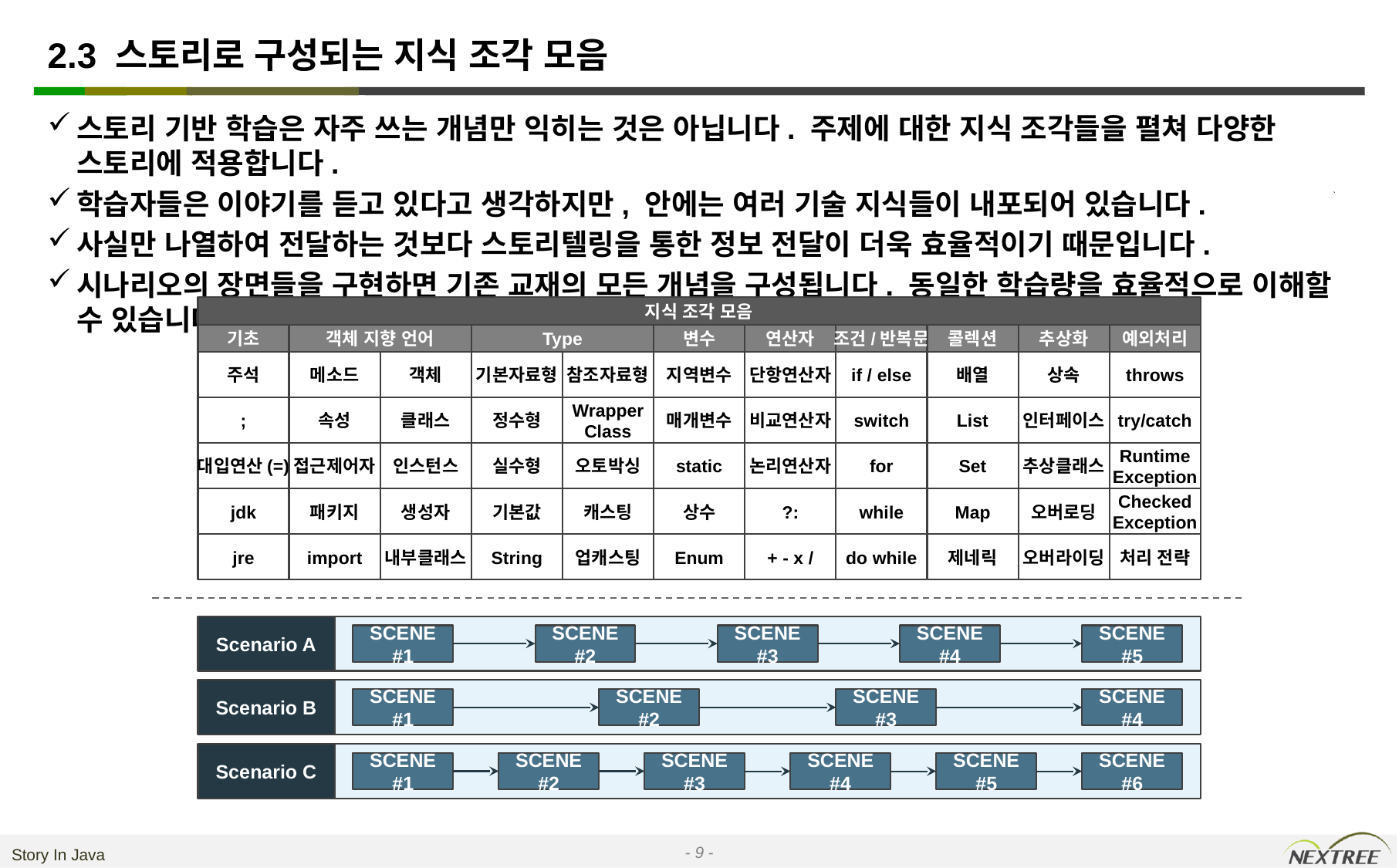

# 2.3 스토리로 구성되는 지식 조각 모음
스토리 기반 학습은 자주 쓰는 개념만 익히는 것은 아닙니다. 주제에 대한 지식 조각들을 펼쳐 다양한 스토리에 적용합니다.
학습자들은 이야기를 듣고 있다고 생각하지만, 안에는 여러 기술 지식들이 내포되어 있습니다.
사실만 나열하여 전달하는 것보다 스토리텔링을 통한 정보 전달이 더욱 효율적이기 때문입니다.
시나리오의 장면들을 구현하면 기존 교재의 모든 개념을 구성됩니다. 동일한 학습량을 효율적으로 이해할 수 있습니다.
지식 조각 모음
기초
Type
변수
연산자
조건/반복문
콜렉션
추상화
예외처리
객체 지향 언어
주석
메소드
객체
기본자료형
참조자료형
지역변수
상속
단항연산자
if / else
배열
throws
클래스
Wrapper
Class
switch
정수형
인터페이스
;
속성
매개변수
비교연산자
List
try/catch
접근제어자
인스턴스
static
for
Set
실수형
대입연산(=)
오토박싱
논리연산자
추상클래스
Runtime
Exception
jdk
패키지
생성자
기본값
캐스팅
상수
?:
while
Map
오버로딩
Checked
Exception
업캐스팅
처리 전략
jre
import
내부클래스
String
Enum
+ - x /
do while
제네릭
오버라이딩

Scenario A
SCENE #1
SCENE #2
SCENE #3
SCENE #4
SCENE #5

Scenario B
SCENE #1
SCENE #2
SCENE #3
SCENE #4

Scenario C
SCENE #1
SCENE #2
SCENE #3
SCENE #4
SCENE #5
SCENE #6